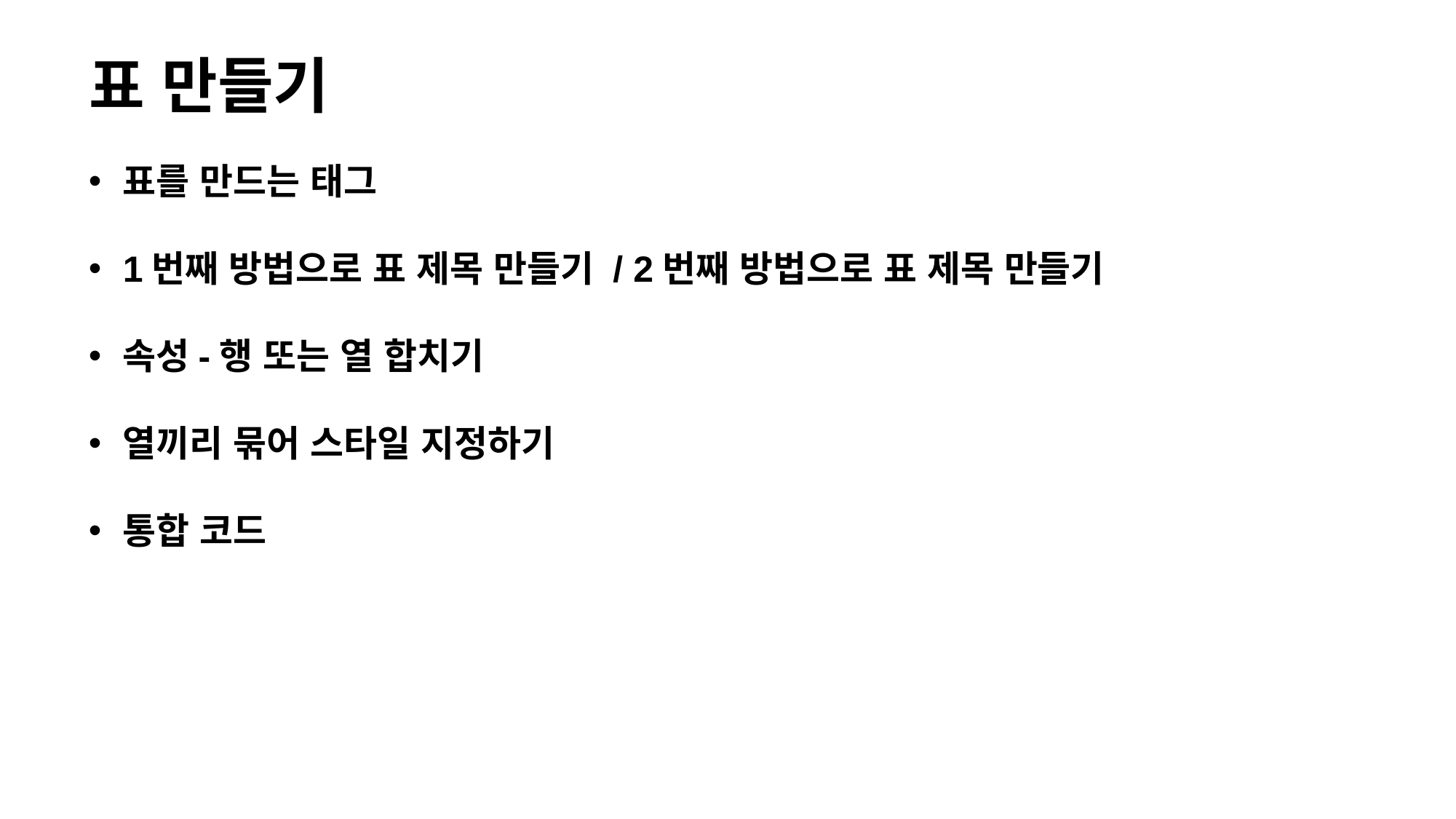

표 만들기
표를 만드는 태그

1번째 방법으로 표 제목 만들기 / 2번째 방법으로 표 제목 만들기

속성-행 또는 열 합치기

열끼리 묶어 스타일 지정하기

통합 코드